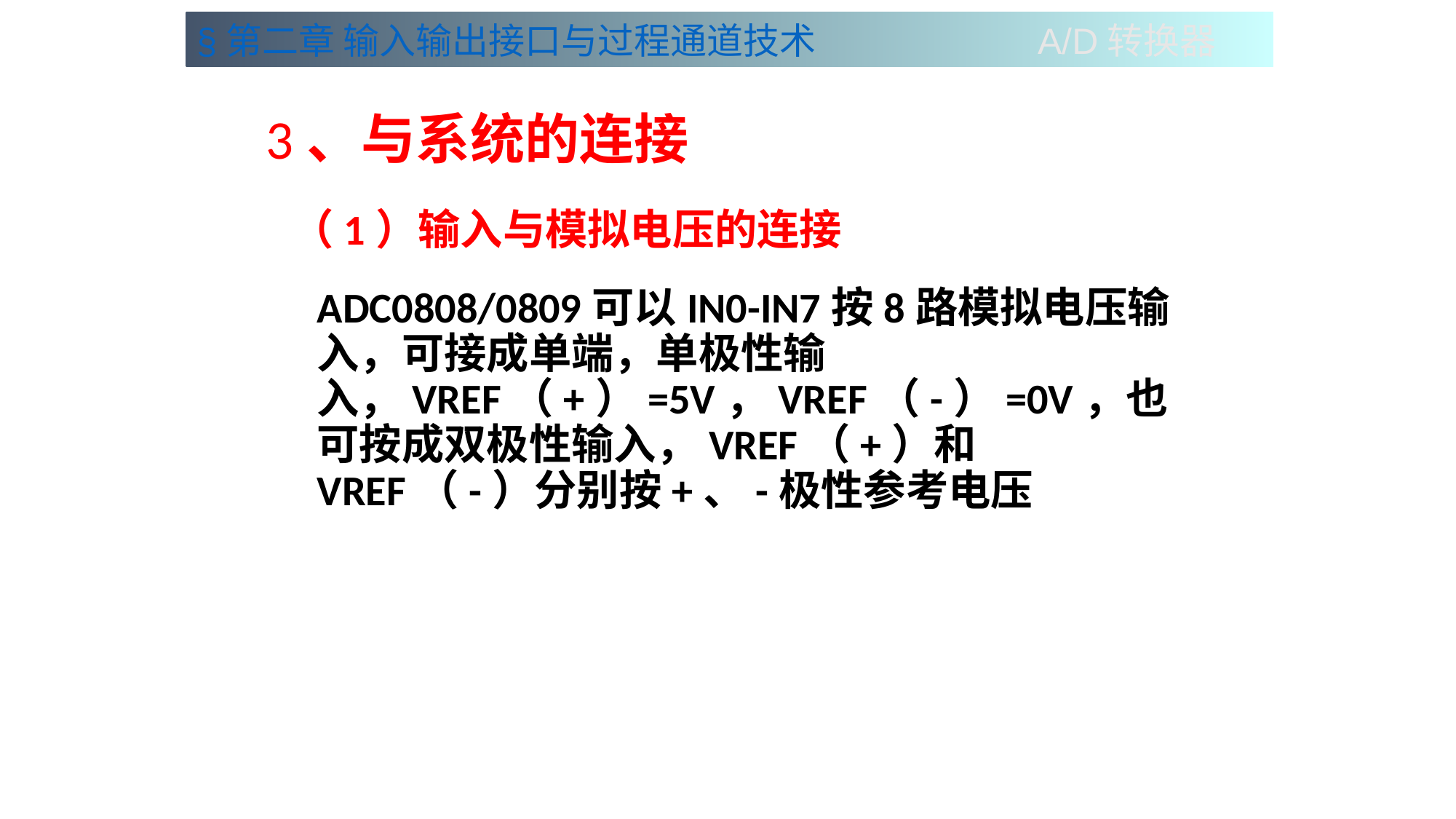

§第二章 输入输出接口与过程通道技术                          A/D转换器
# 3、与系统的连接
（1）输入与模拟电压的连接
ADC0808/0809可以IN0-IN7按8路模拟电压输入，可接成单端，单极性输入，VREF（+）=5V，VREF（-）=0V，也可按成双极性输入，VREF（+）和VREF（-）分别按+、-极性参考电压